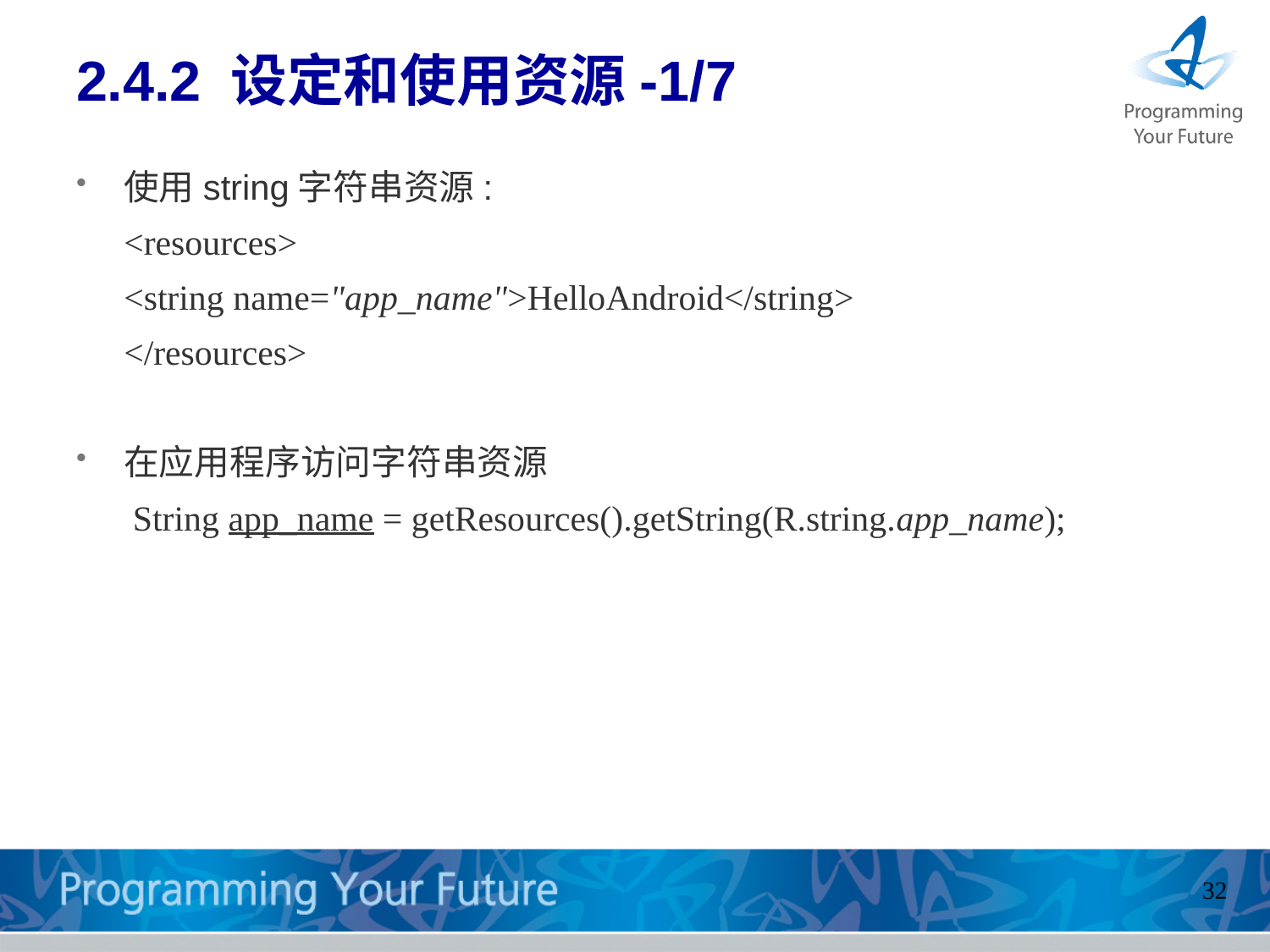

# 2.4.2 设定和使用资源-1/7
使用string字符串资源:
	<resources>
	<string name="app_name">HelloAndroid</string>
	</resources>

在应用程序访问字符串资源
	 String app_name = getResources().getString(R.string.app_name);